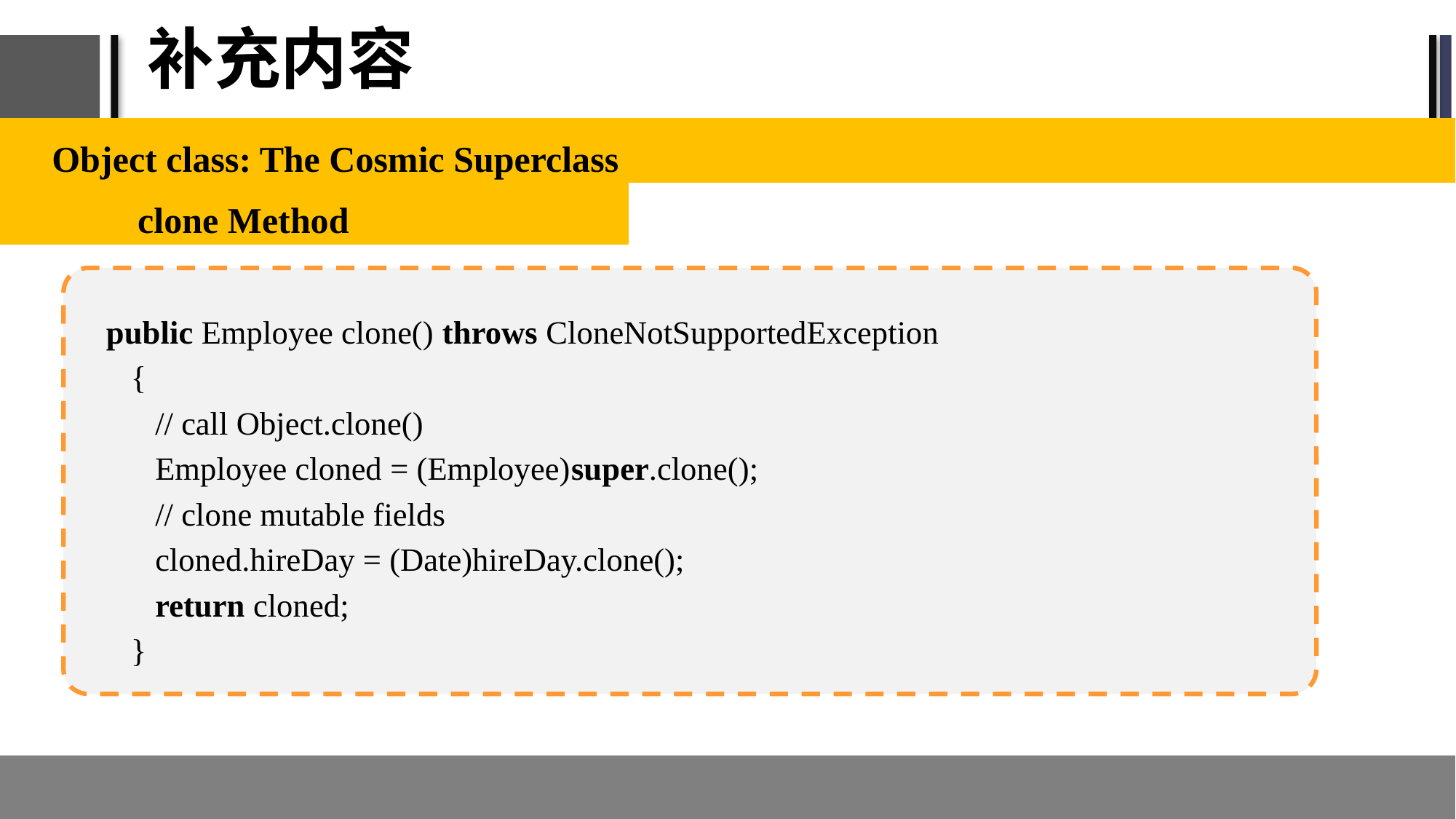

# 补充内容

Object class: The Cosmic Superclass

	clone Method

public Employee clone() throws CloneNotSupportedException
   {
      // call Object.clone()
      Employee cloned = (Employee)super.clone();
      // clone mutable fields
      cloned.hireDay = (Date)hireDay.clone();
      return cloned;
   }